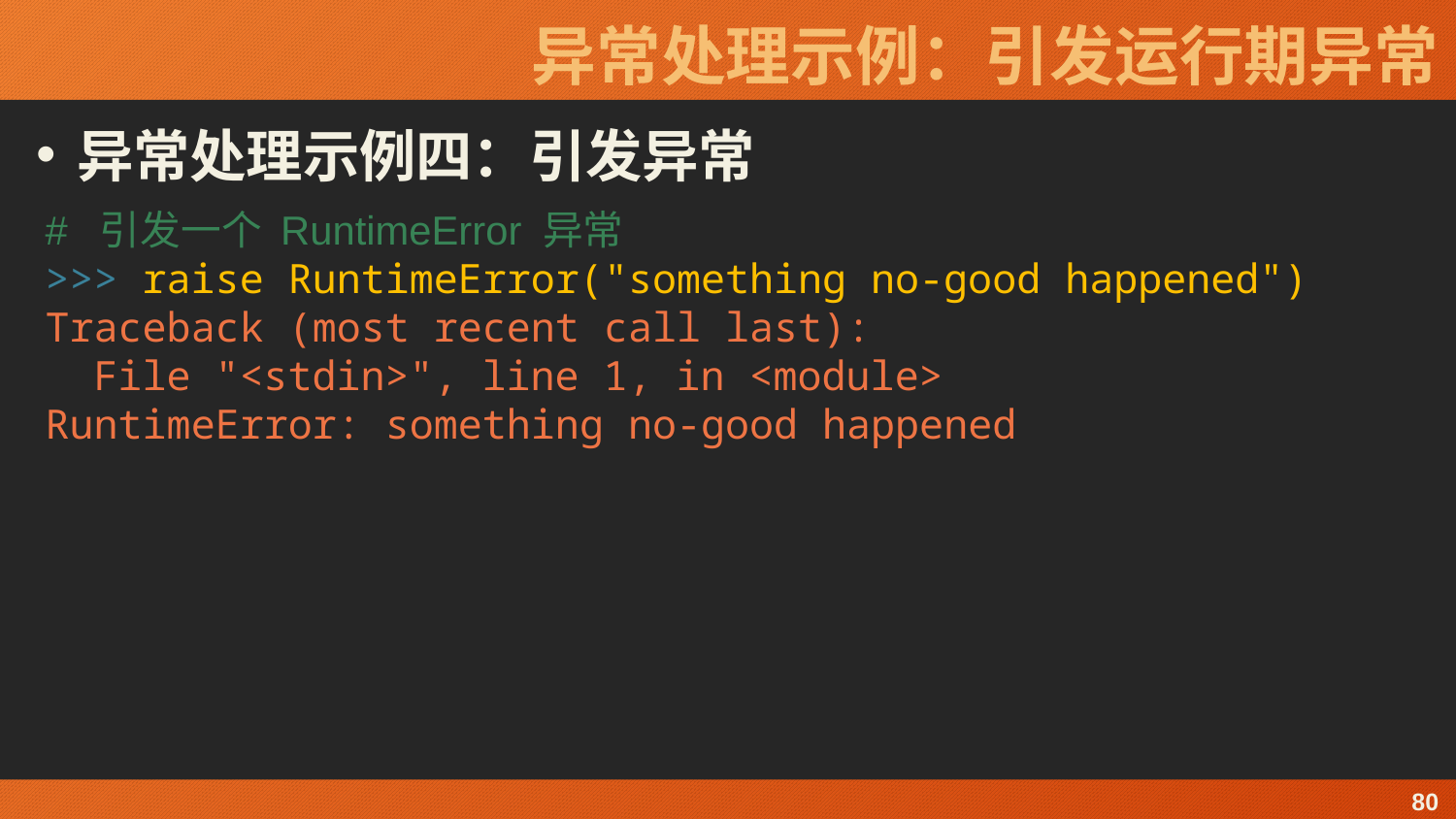

# 异常处理示例：引发运行期异常
异常处理示例四：引发异常
#  引发一个 RuntimeError 异常
>>> raise RuntimeError("something no-good happened")
Traceback (most recent call last):
  File "<stdin>", line 1, in <module>
RuntimeError: something no-good happened
80